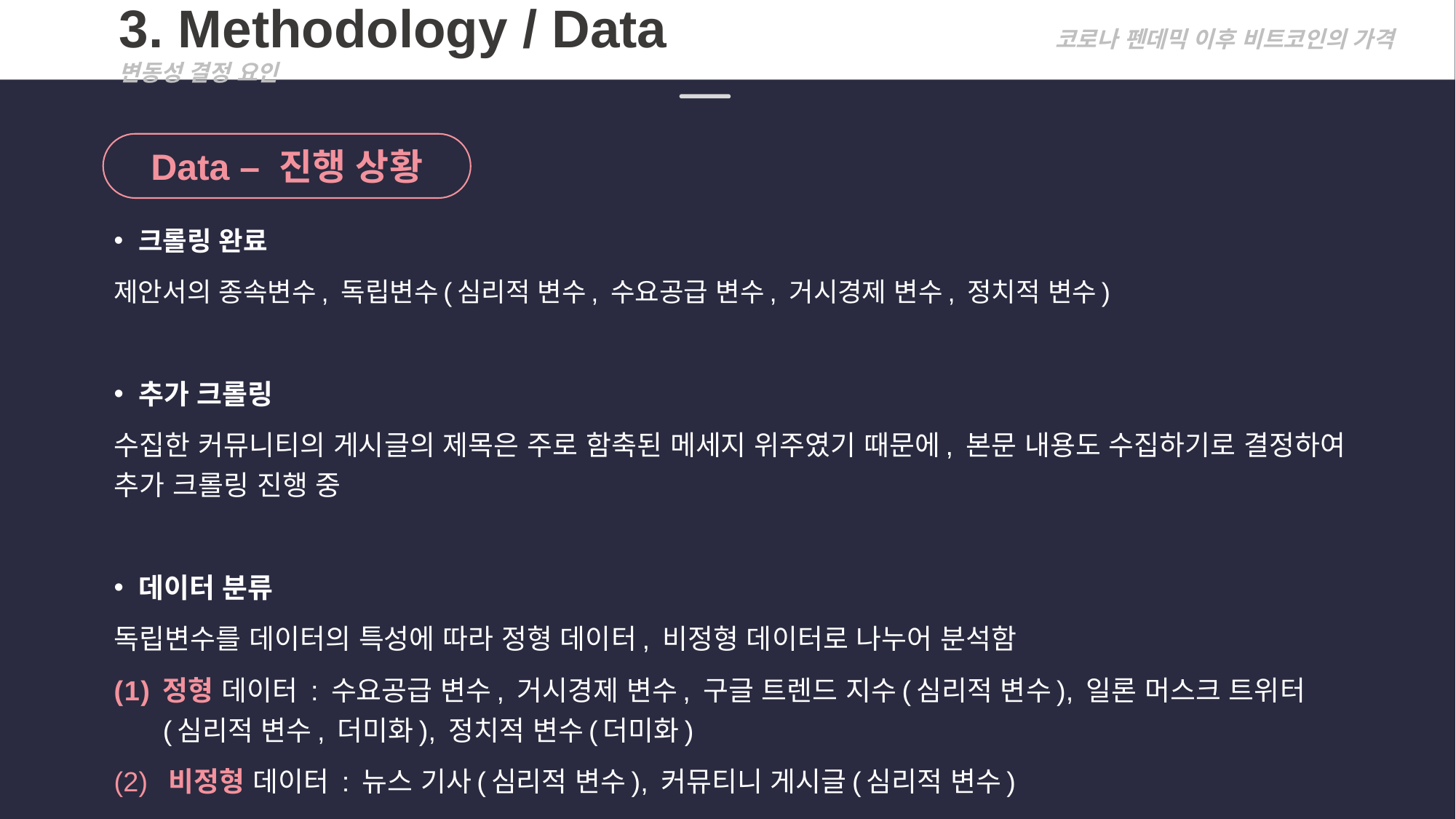

3. Methodology / Data			         코로나 펜데믹 이후 비트코인의 가격 변동성 결정 요인

Data – 진행 상황
크롤링 완료
제안서의 종속변수, 독립변수(심리적 변수, 수요공급 변수, 거시경제 변수, 정치적 변수)

추가 크롤링
수집한 커뮤니티의 게시글의 제목은 주로 함축된 메세지 위주였기 때문에, 본문 내용도 수집하기로 결정하여 추가 크롤링 진행 중

데이터 분류
독립변수를 데이터의 특성에 따라 정형 데이터, 비정형 데이터로 나누어 분석함
정형 데이터 : 수요공급 변수, 거시경제 변수, 구글 트렌드 지수(심리적 변수), 일론 머스크 트위터(심리적 변수, 더미화), 정치적 변수(더미화)
(2)  비정형 데이터 : 뉴스 기사(심리적 변수), 커뮤티니 게시글(심리적 변수)